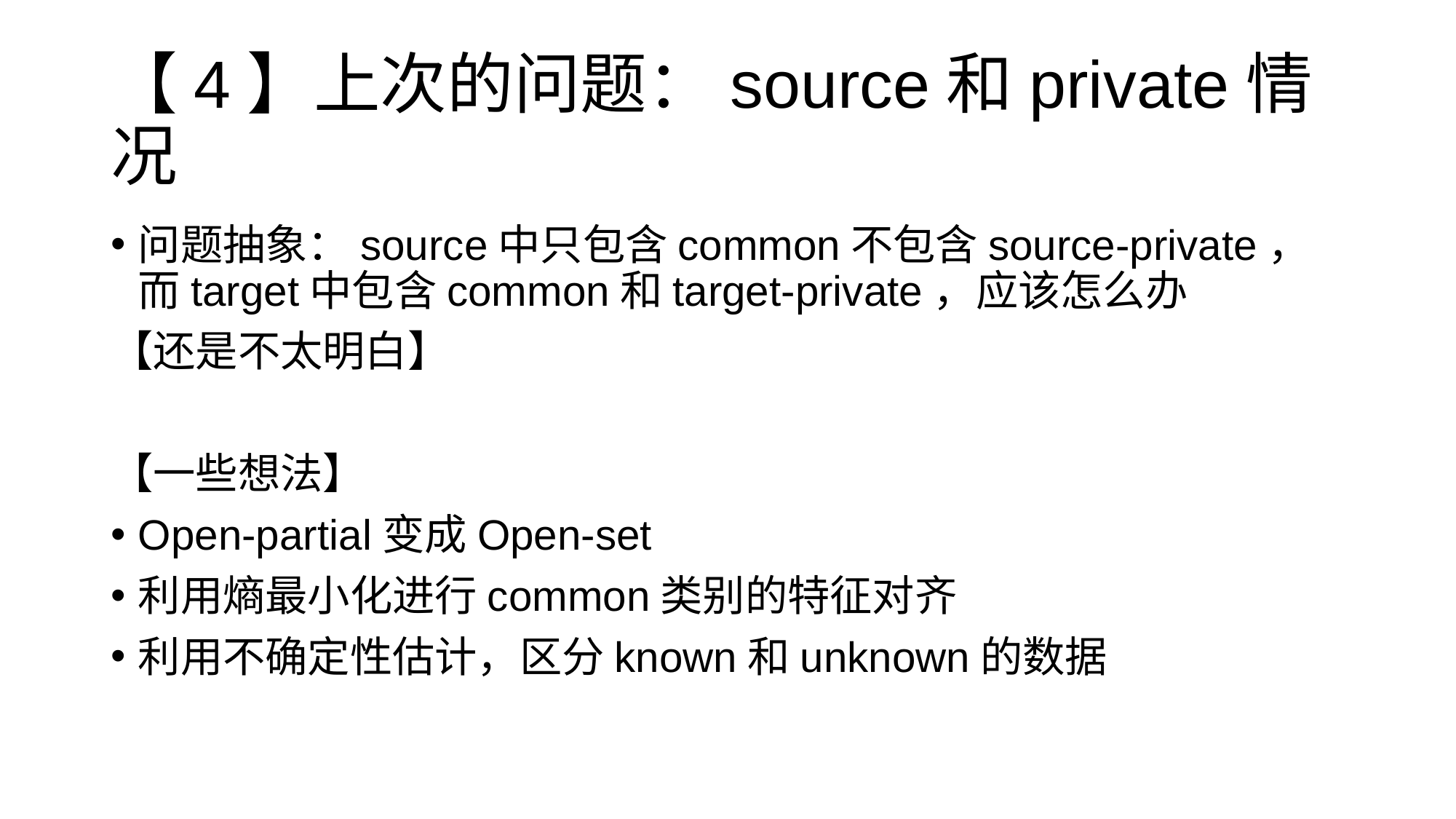

# 【4】上次的问题：source和private情况
问题抽象：source中只包含common不包含source-private，而target中包含common和target-private，应该怎么办
【还是不太明白】

【一些想法】
Open-partial变成Open-set
利用熵最小化进行common类别的特征对齐
利用不确定性估计，区分known和unknown的数据